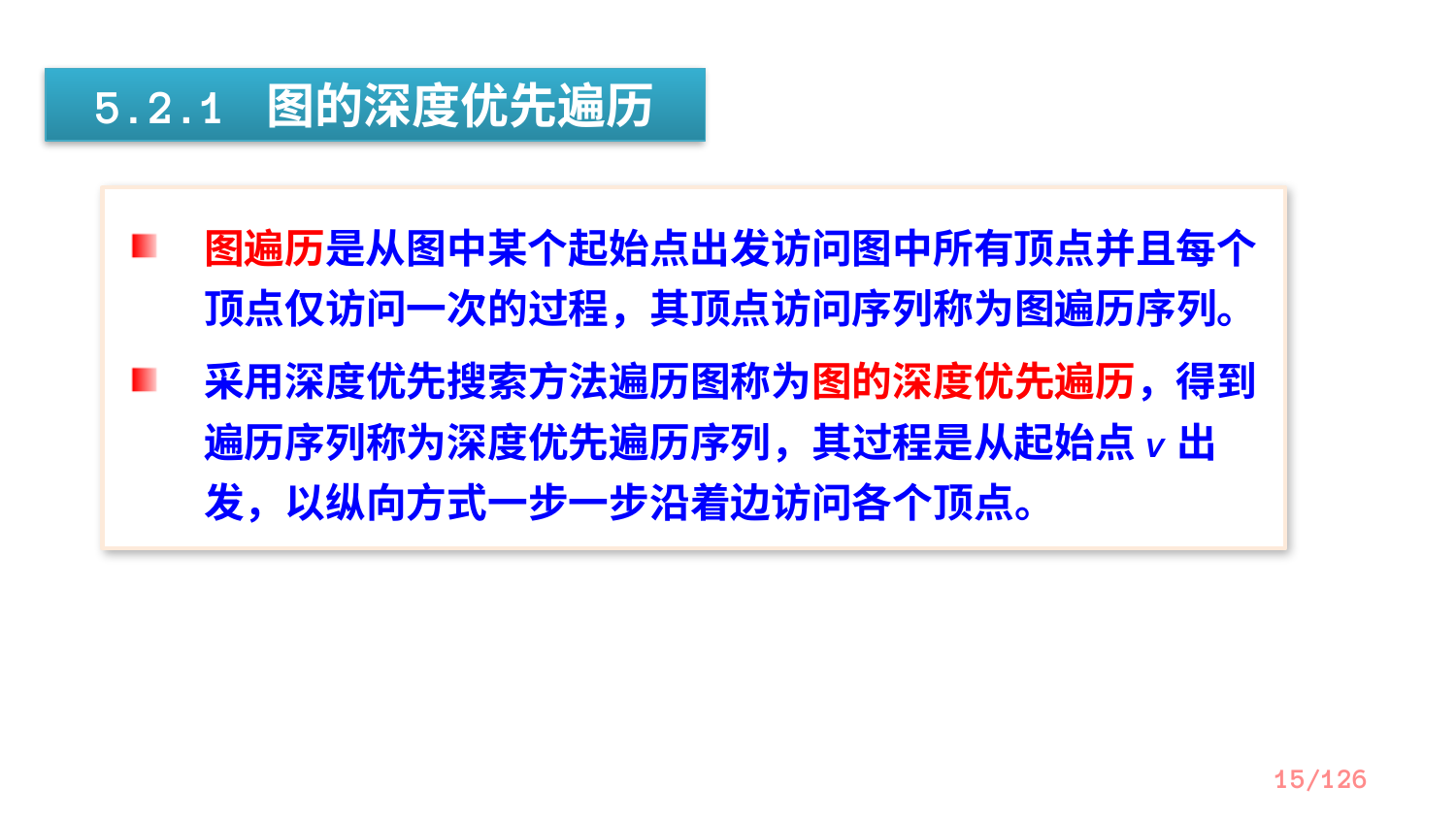

5.2.1 图的深度优先遍历
图遍历是从图中某个起始点出发访问图中所有顶点并且每个顶点仅访问一次的过程，其顶点访问序列称为图遍历序列。
采用深度优先搜索方法遍历图称为图的深度优先遍历，得到遍历序列称为深度优先遍历序列，其过程是从起始点v出发，以纵向方式一步一步沿着边访问各个顶点。
15/126